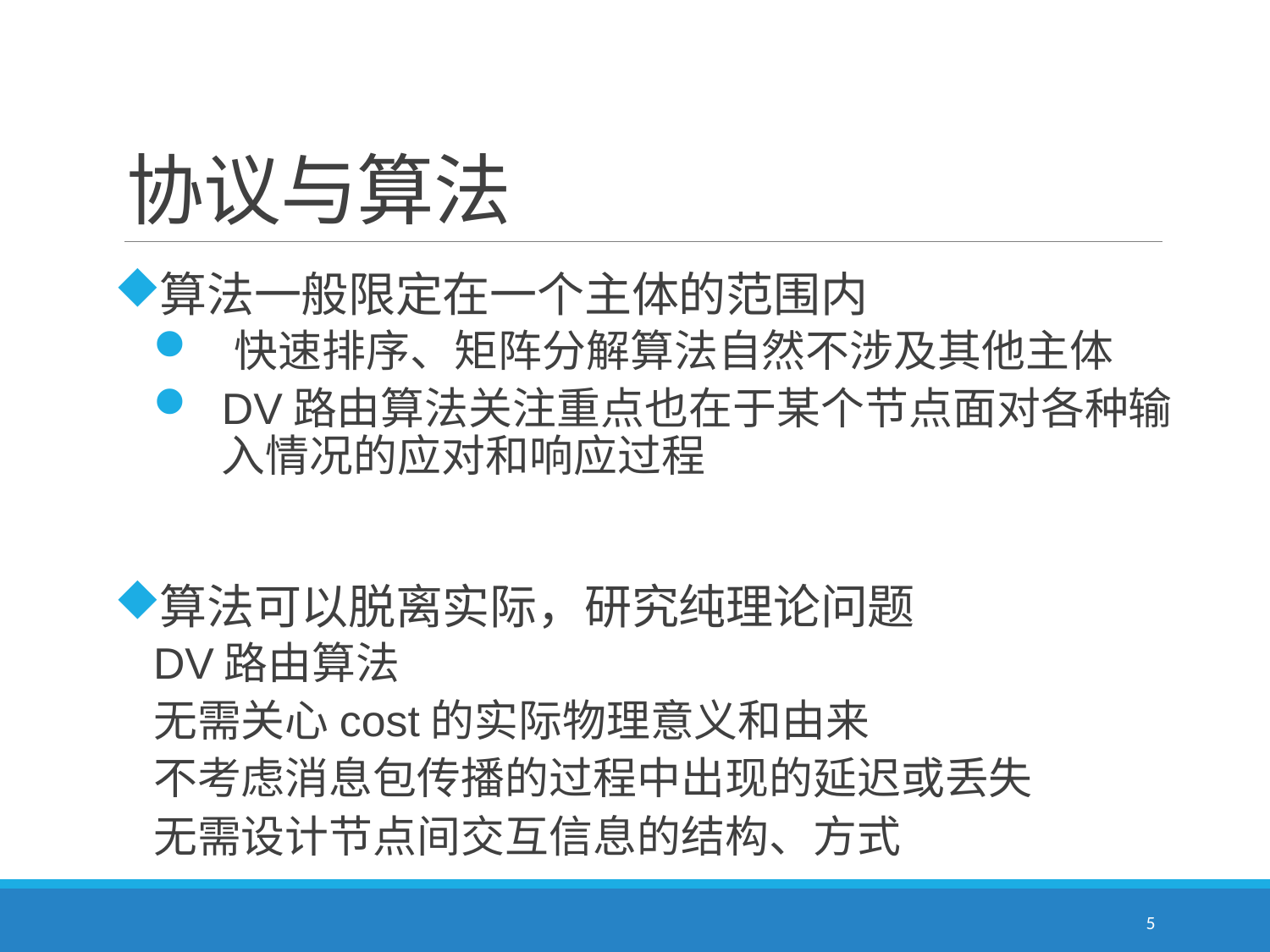

# 协议与算法
算法一般限定在一个主体的范围内
 快速排序、矩阵分解算法自然不涉及其他主体
DV路由算法关注重点也在于某个节点面对各种输入情况的应对和响应过程

算法可以脱离实际，研究纯理论问题
DV路由算法
	无需关心cost的实际物理意义和由来
	不考虑消息包传播的过程中出现的延迟或丢失
	无需设计节点间交互信息的结构、方式
5